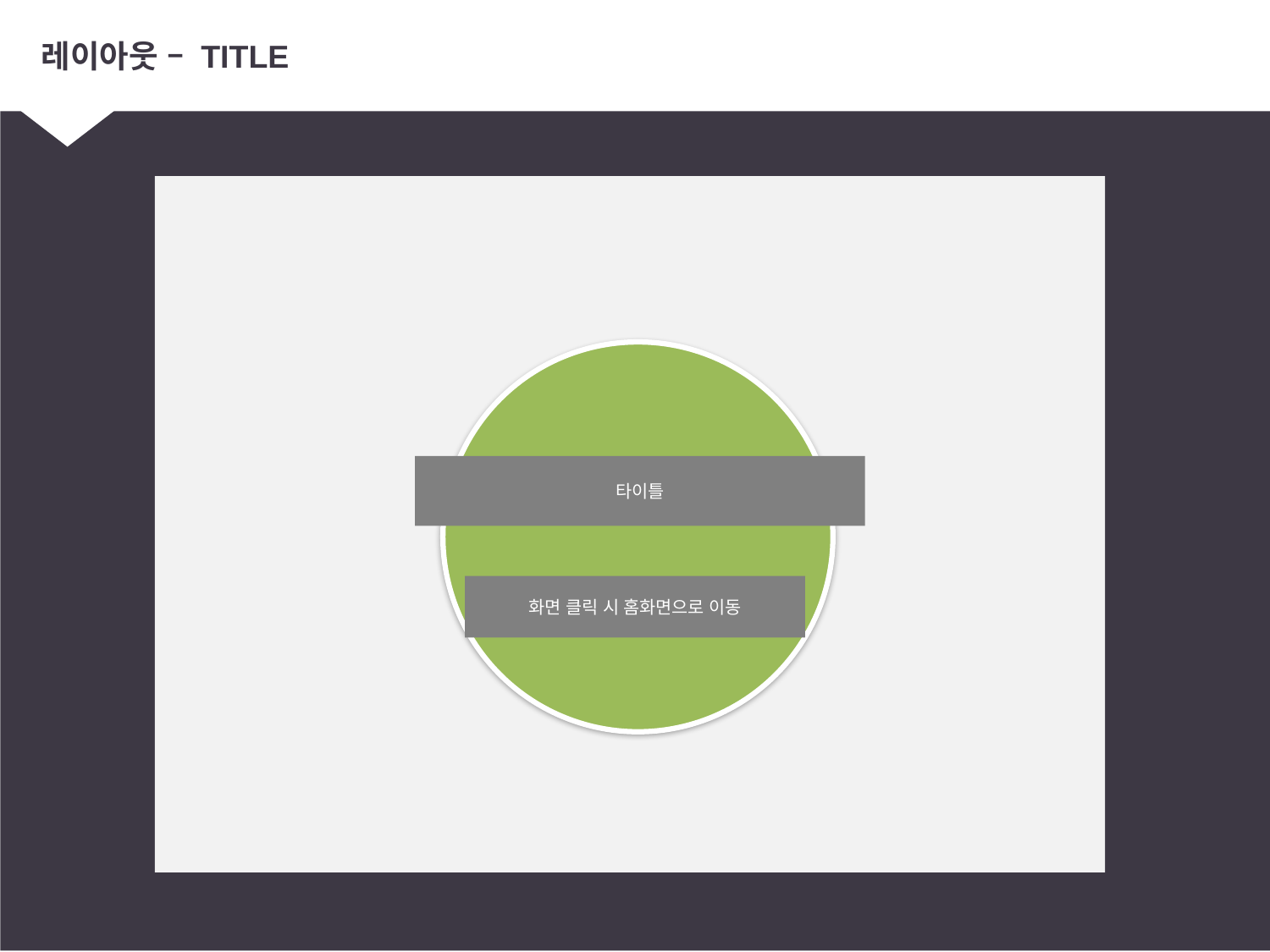

# 레이아웃 – TITLE

타이틀
화면 클릭 시 홈화면으로 이동